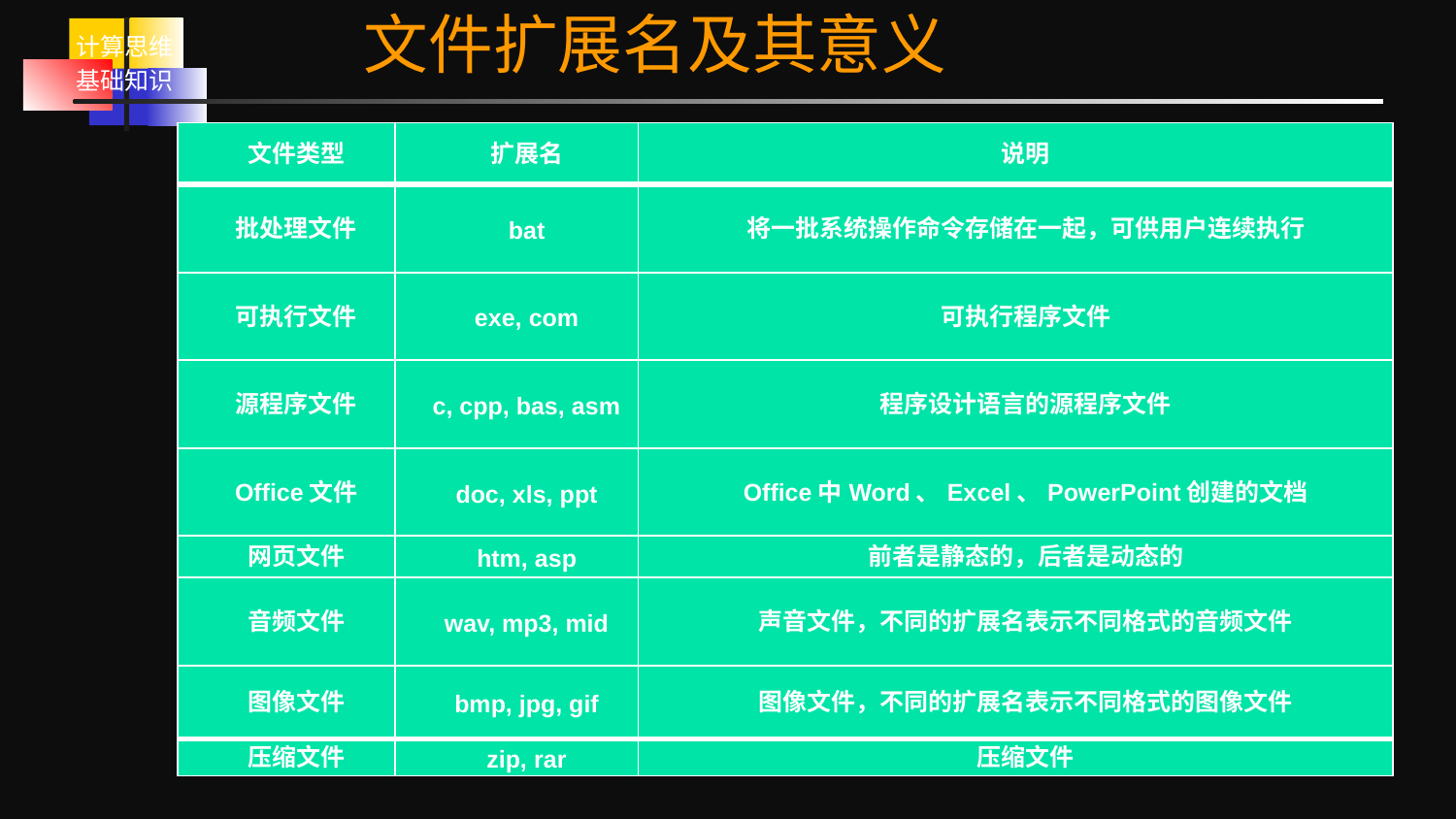

文件扩展名及其意义
| 文件类型 | 扩展名 | 说明 |
| --- | --- | --- |
| 批处理文件 | bat | 将一批系统操作命令存储在一起，可供用户连续执行 |
| 可执行文件 | exe, com | 可执行程序文件 |
| 源程序文件 | c, cpp, bas, asm | 程序设计语言的源程序文件 |
| Office文件 | doc, xls, ppt | Office中Word、Excel、PowerPoint创建的文档 |
| 网页文件 | htm, asp | 前者是静态的，后者是动态的 |
| 音频文件 | wav, mp3, mid | 声音文件，不同的扩展名表示不同格式的音频文件 |
| 图像文件 | bmp, jpg, gif | 图像文件，不同的扩展名表示不同格式的图像文件 |
| 压缩文件 | zip, rar | 压缩文件 |